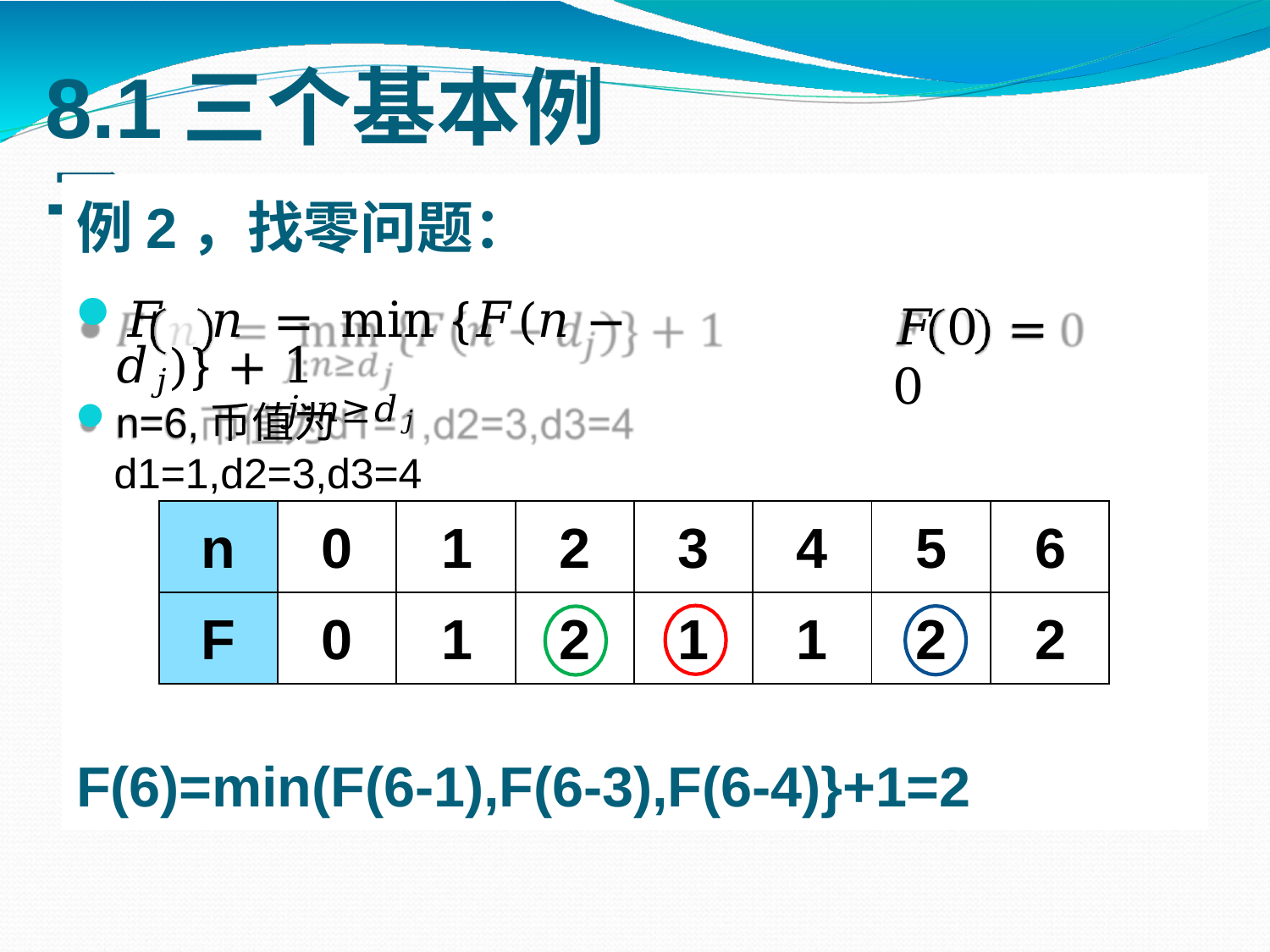

# 8.1三个基本例子

例2，找零问题：
𝐹	𝑛	=	min {𝐹(𝑛 − 𝑑𝑗)} + 1
𝑗:𝑛≥𝑑𝑗

𝐹	0	= 0

n=6,币值为d1=1,d2=3,d3=4
| n | 0 | 1 | 2 | 3 | 4 | 5 | 6 |
| --- | --- | --- | --- | --- | --- | --- | --- |
| F | 0 | 1 | 2 | 1 | 1 | 2 | 2 |

F(6)=min(F(6-1),F(6-3),F(6-4)}+1=2